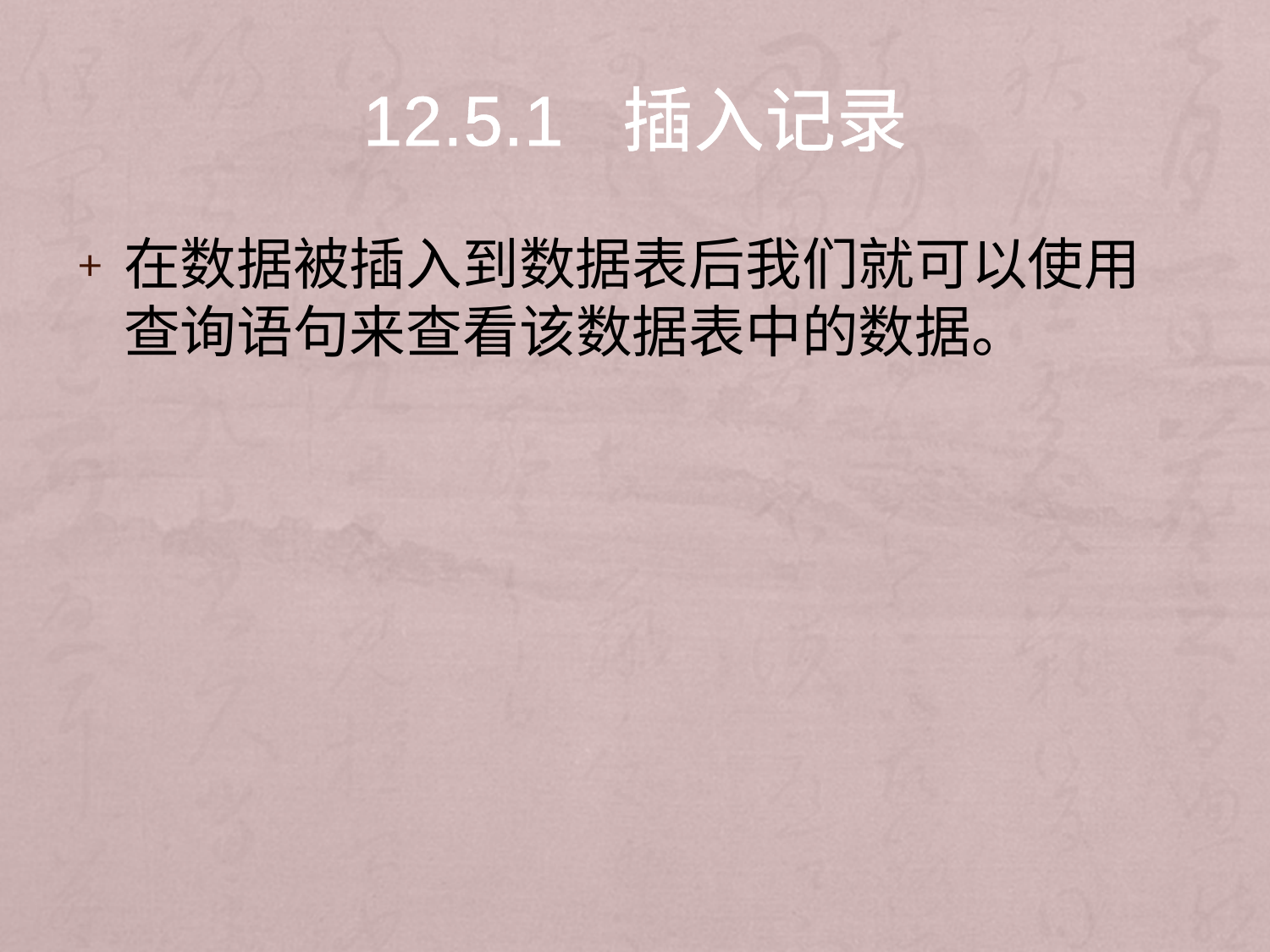

# 12.5.1  插入记录
在数据被插入到数据表后我们就可以使用查询语句来查看该数据表中的数据。